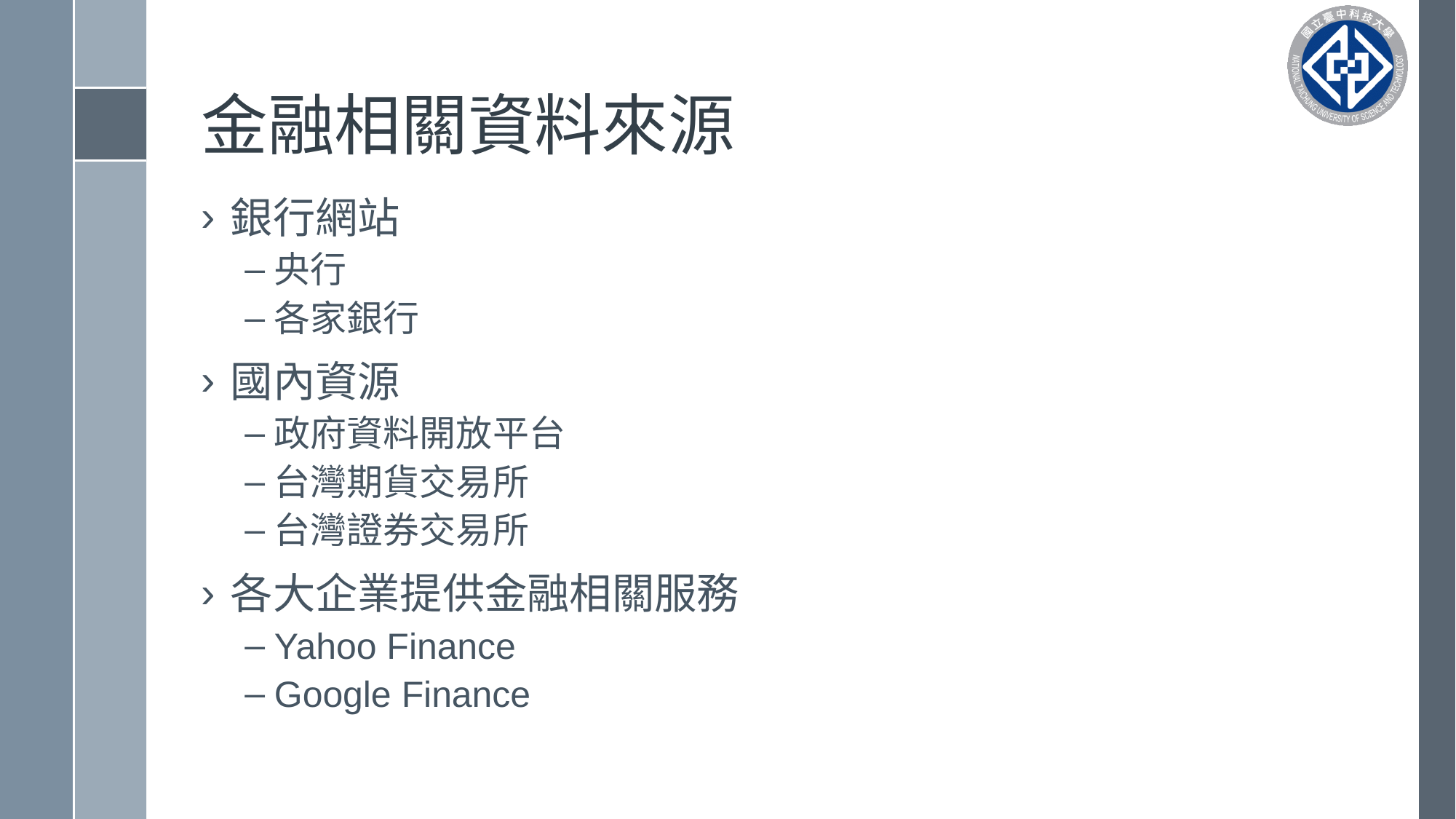

# 金融相關資料來源
銀行網站
央行
各家銀行
國內資源
政府資料開放平台
台灣期貨交易所
台灣證券交易所
各大企業提供金融相關服務
Yahoo Finance
Google Finance